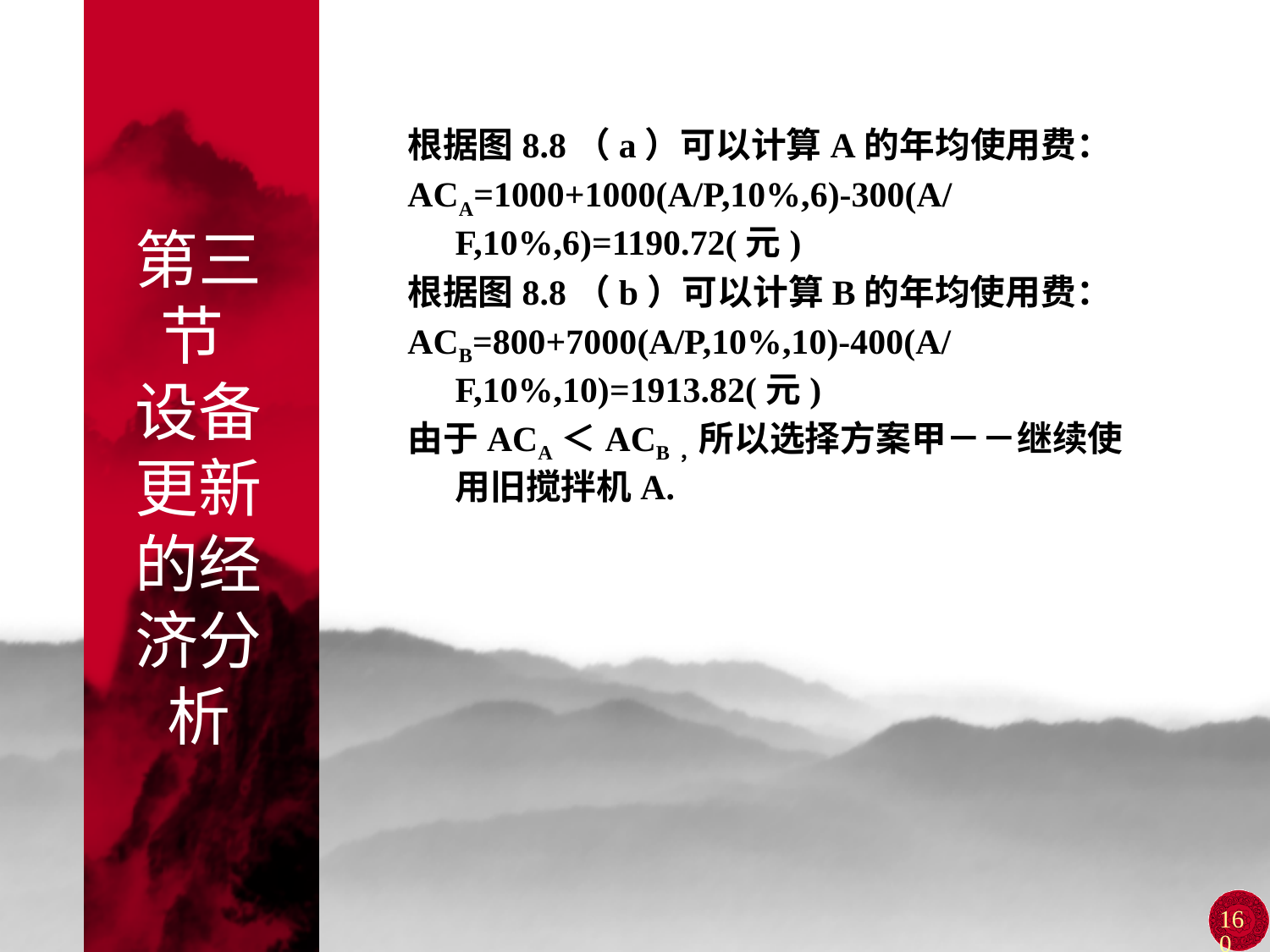

# 第三节  设备更新的经济分析
根据图8.8（a）可以计算A的年均使用费：
ACA=1000+1000(A/P,10%,6)-300(A/F,10%,6)=1190.72(元)
根据图8.8（b）可以计算B的年均使用费：
ACB=800+7000(A/P,10%,10)-400(A/F,10%,10)=1913.82(元)
由于ACA＜ACB，所以选择方案甲－－继续使用旧搅拌机A.
160